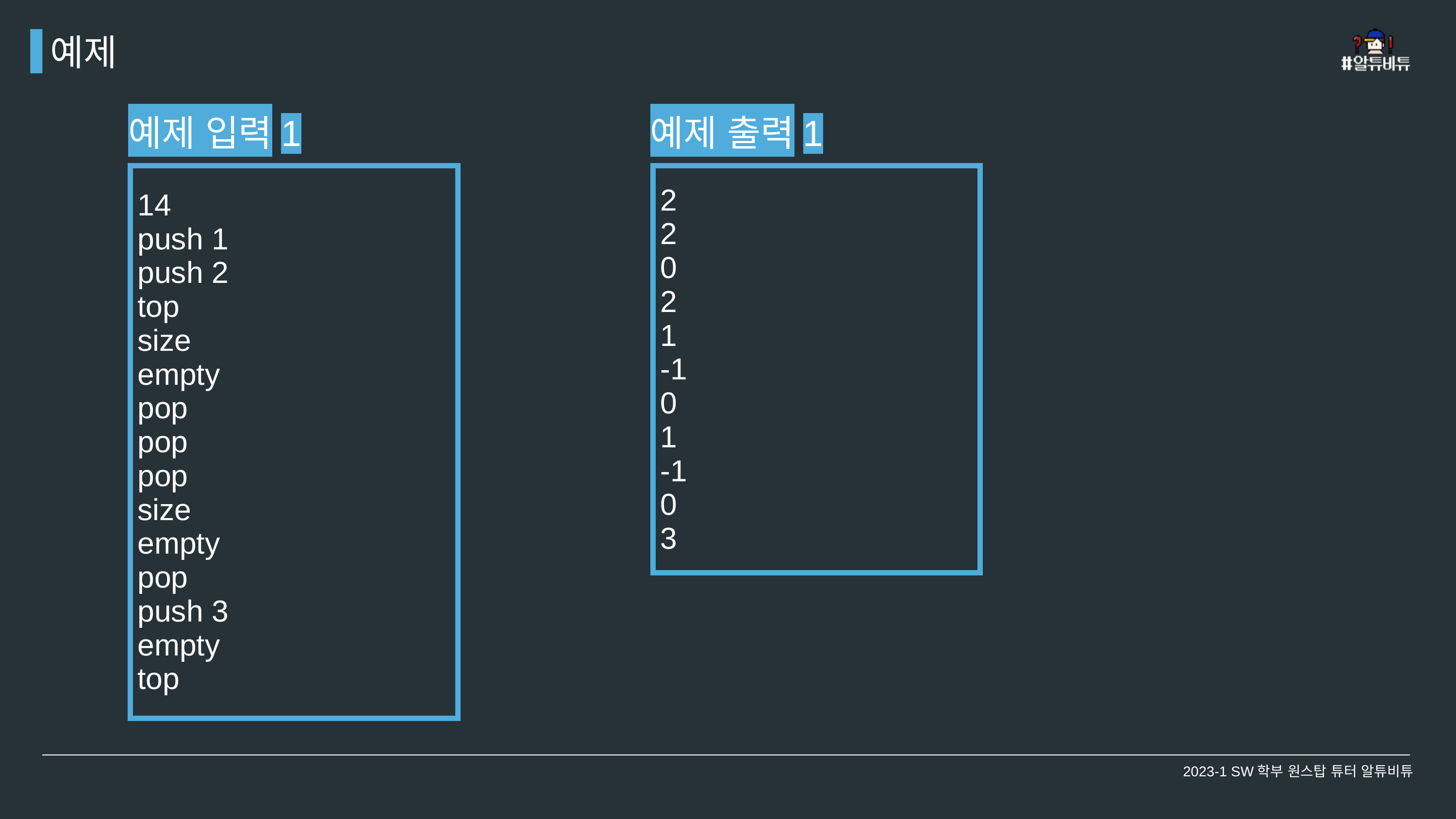

예제
예제 입력1
예제 출력1
| 14 push 1 push 2 top size empty pop pop pop size empty pop push 3 empty top |
| --- |
| 2 2 0 2 1 -1 0 1 -1 0 3 |
| --- |
2023-1 SW학부 원스탑 튜터 알튜비튜